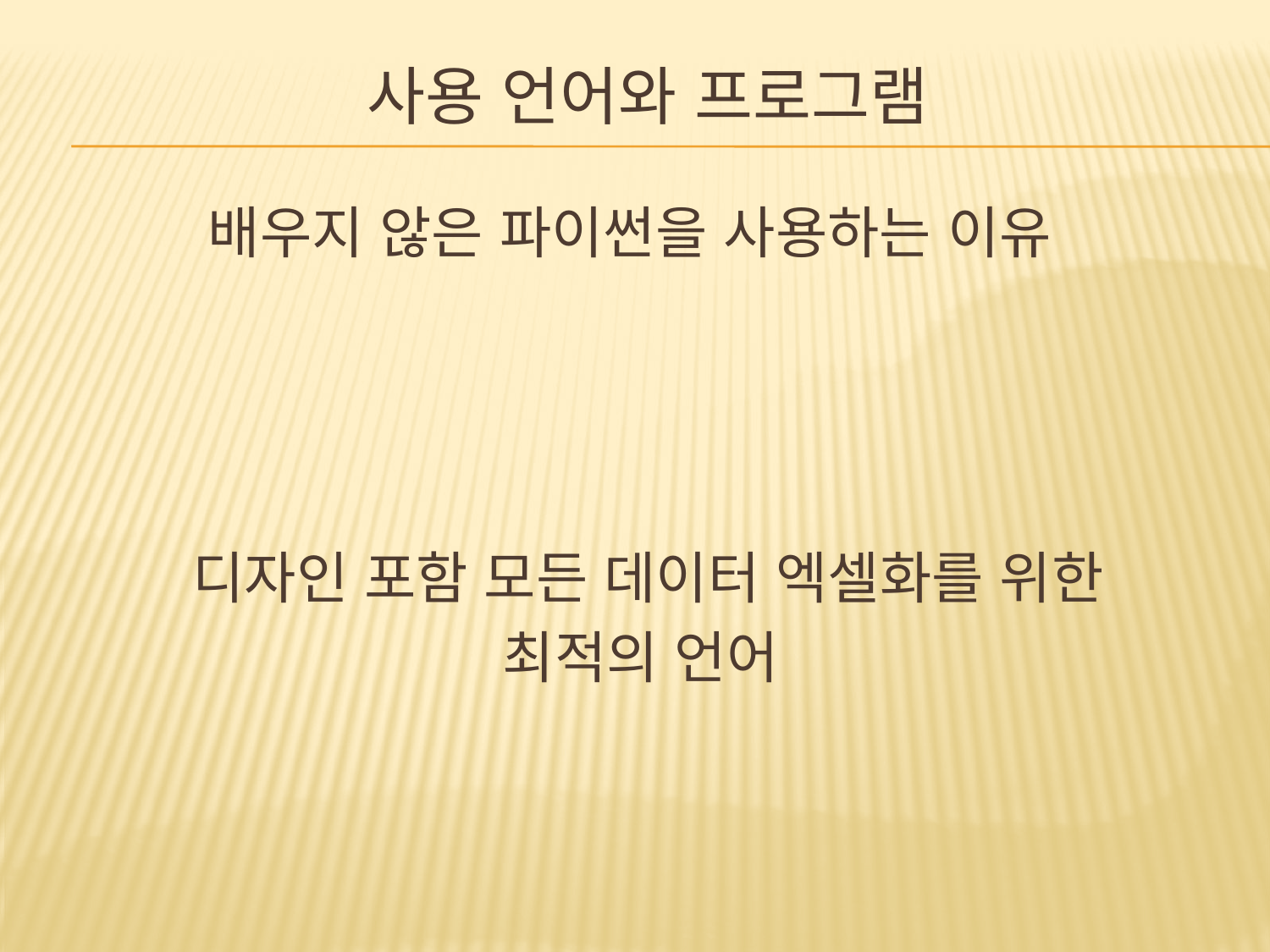

# 사용 언어와 프로그램
배우지 않은 파이썬을 사용하는 이유
디자인 포함 모든 데이터 엑셀화를 위한
최적의 언어